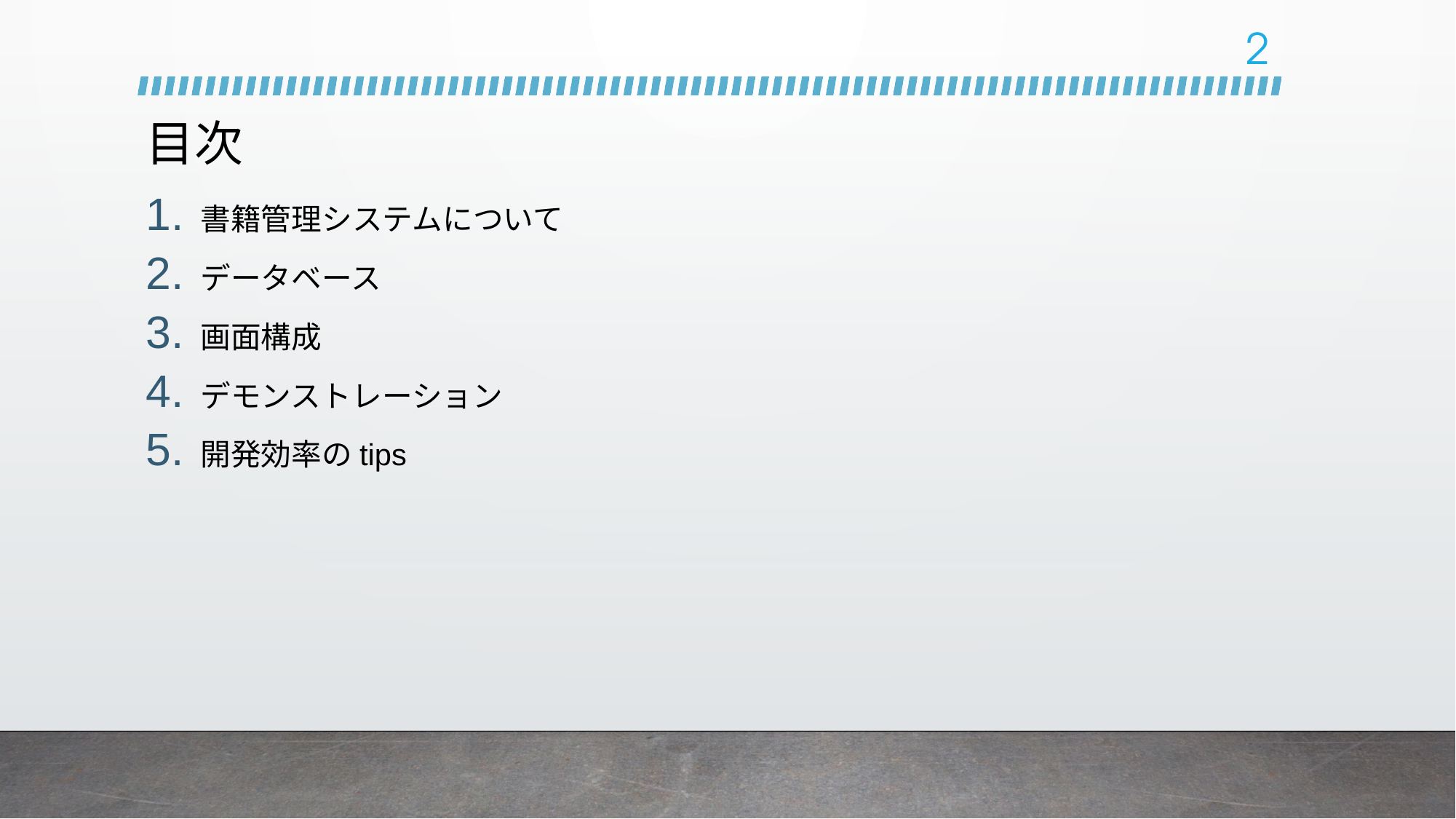

2
# 目次
書籍管理システムについて
データベース
画面構成
デモンストレーション
開発効率のtips